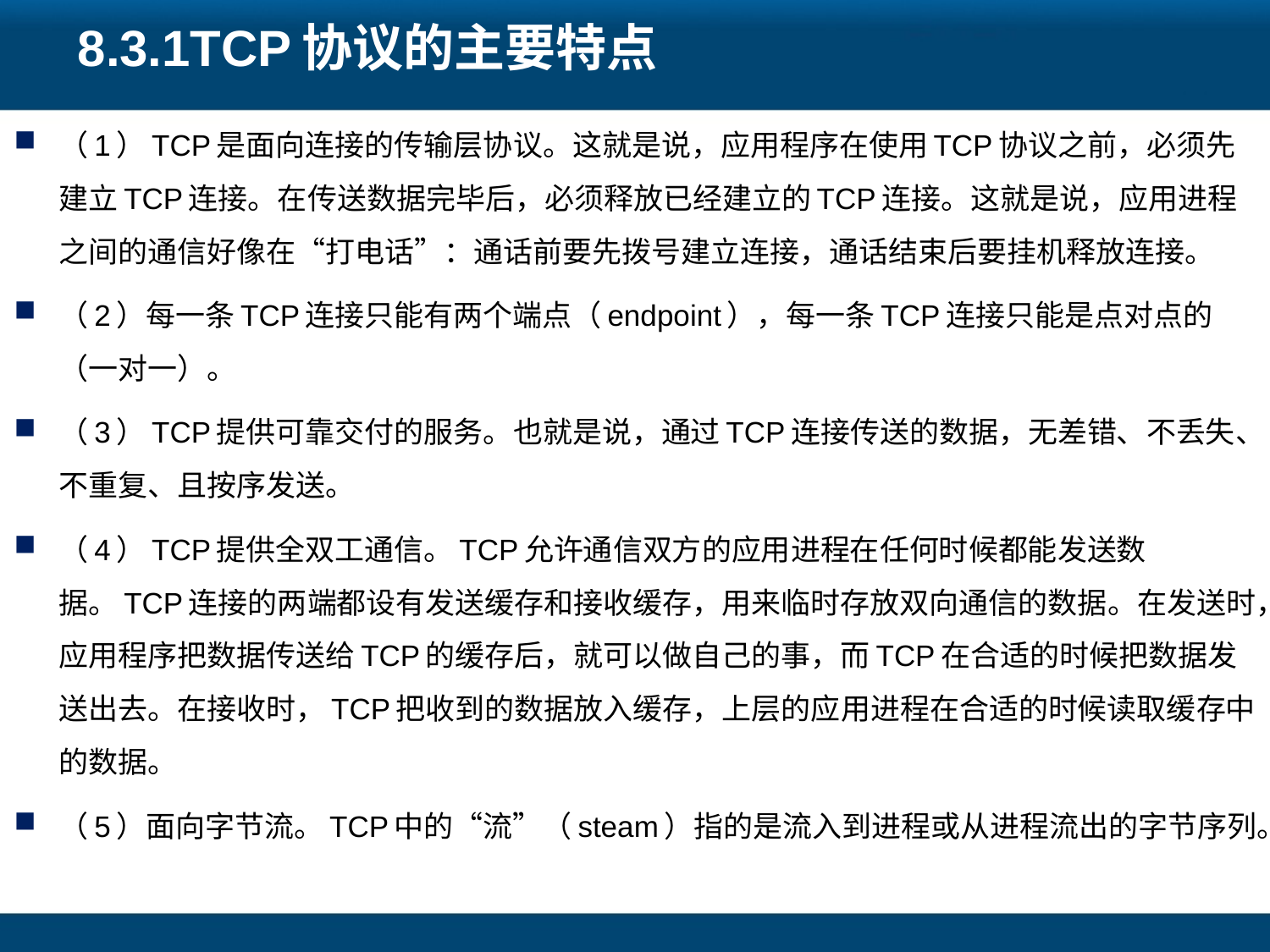

# 8.3.1TCP协议的主要特点
（1）TCP是面向连接的传输层协议。这就是说，应用程序在使用TCP协议之前，必须先建立TCP连接。在传送数据完毕后，必须释放已经建立的TCP连接。这就是说，应用进程之间的通信好像在“打电话”：通话前要先拨号建立连接，通话结束后要挂机释放连接。
（2）每一条TCP连接只能有两个端点（endpoint），每一条TCP连接只能是点对点的（一对一）。
（3）TCP提供可靠交付的服务。也就是说，通过TCP连接传送的数据，无差错、不丢失、不重复、且按序发送。
（4）TCP提供全双工通信。TCP允许通信双方的应用进程在任何时候都能发送数据。TCP连接的两端都设有发送缓存和接收缓存，用来临时存放双向通信的数据。在发送时，应用程序把数据传送给TCP的缓存后，就可以做自己的事，而TCP在合适的时候把数据发送出去。在接收时，TCP把收到的数据放入缓存，上层的应用进程在合适的时候读取缓存中的数据。
（5）面向字节流。TCP中的“流”（steam）指的是流入到进程或从进程流出的字节序列。